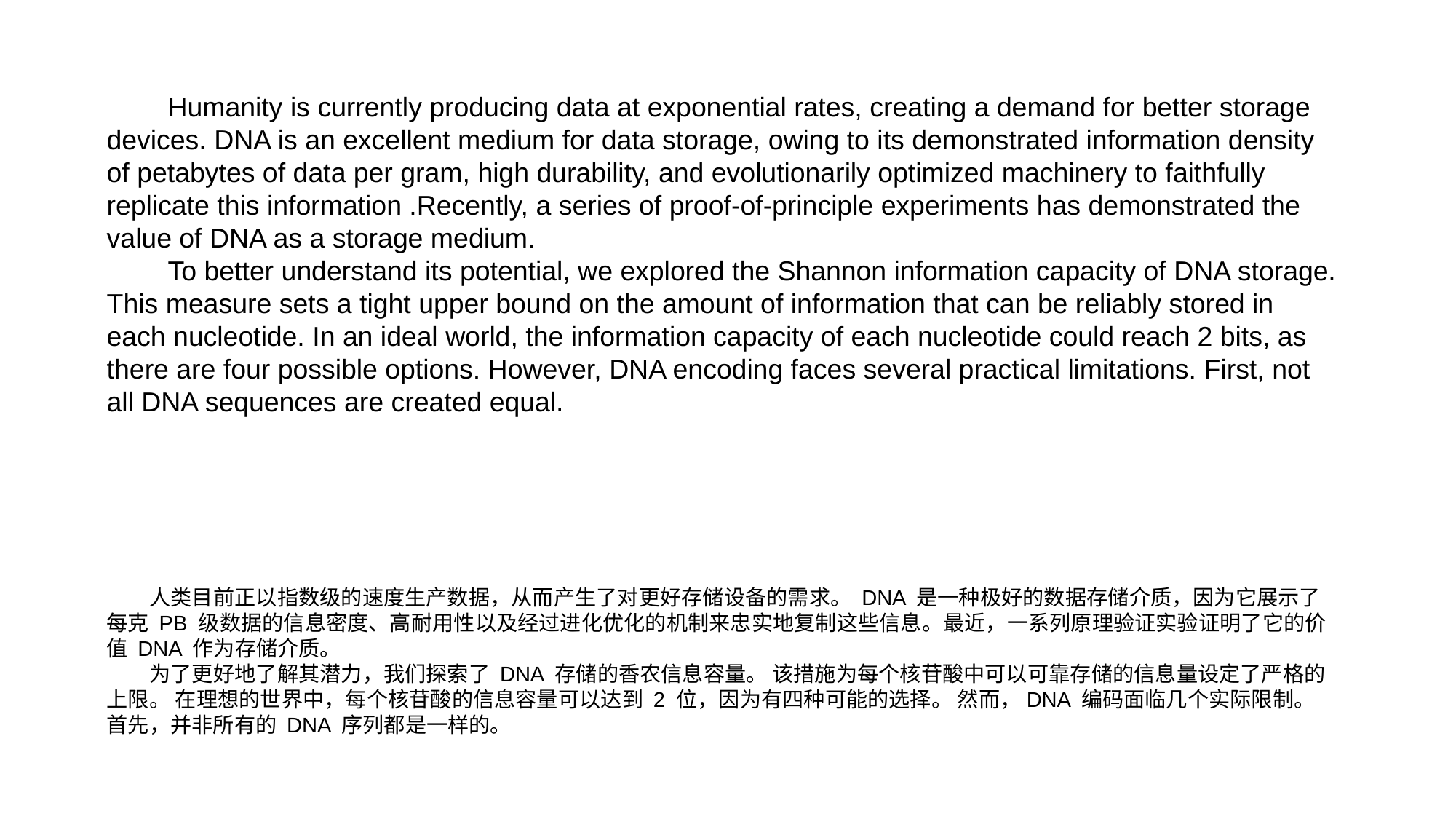

Humanity is currently producing data at exponential rates, creating a demand for better storage devices. DNA is an excellent medium for data storage, owing to its demonstrated information density of petabytes of data per gram, high durability, and evolutionarily optimized machinery to faithfully replicate this information .Recently, a series of proof-of-principle experiments has demonstrated the value of DNA as a storage medium.
        To better understand its potential, we explored the Shannon information capacity of DNA storage. This measure sets a tight upper bound on the amount of information that can be reliably stored in each nucleotide. In an ideal world, the information capacity of each nucleotide could reach 2 bits, as there are four possible options. However, DNA encoding faces several practical limitations. First, not all DNA sequences are created equal.
        人类目前正以指数级的速度生产数据，从而产生了对更好存储设备的需求。 DNA 是一种极好的数据存储介质，因为它展示了每克 PB 级数据的信息密度、高耐用性以及经过进化优化的机制来忠实地复制这些信息。最近，一系列原理验证实验证明了它的价值 DNA 作为存储介质。
        为了更好地了解其潜力，我们探索了 DNA 存储的香农信息容量。 该措施为每个核苷酸中可以可靠存储的信息量设定了严格的上限。 在理想的世界中，每个核苷酸的信息容量可以达到 2 位，因为有四种可能的选择。 然而，DNA 编码面临几个实际限制。 首先，并非所有的 DNA 序列都是一样的。